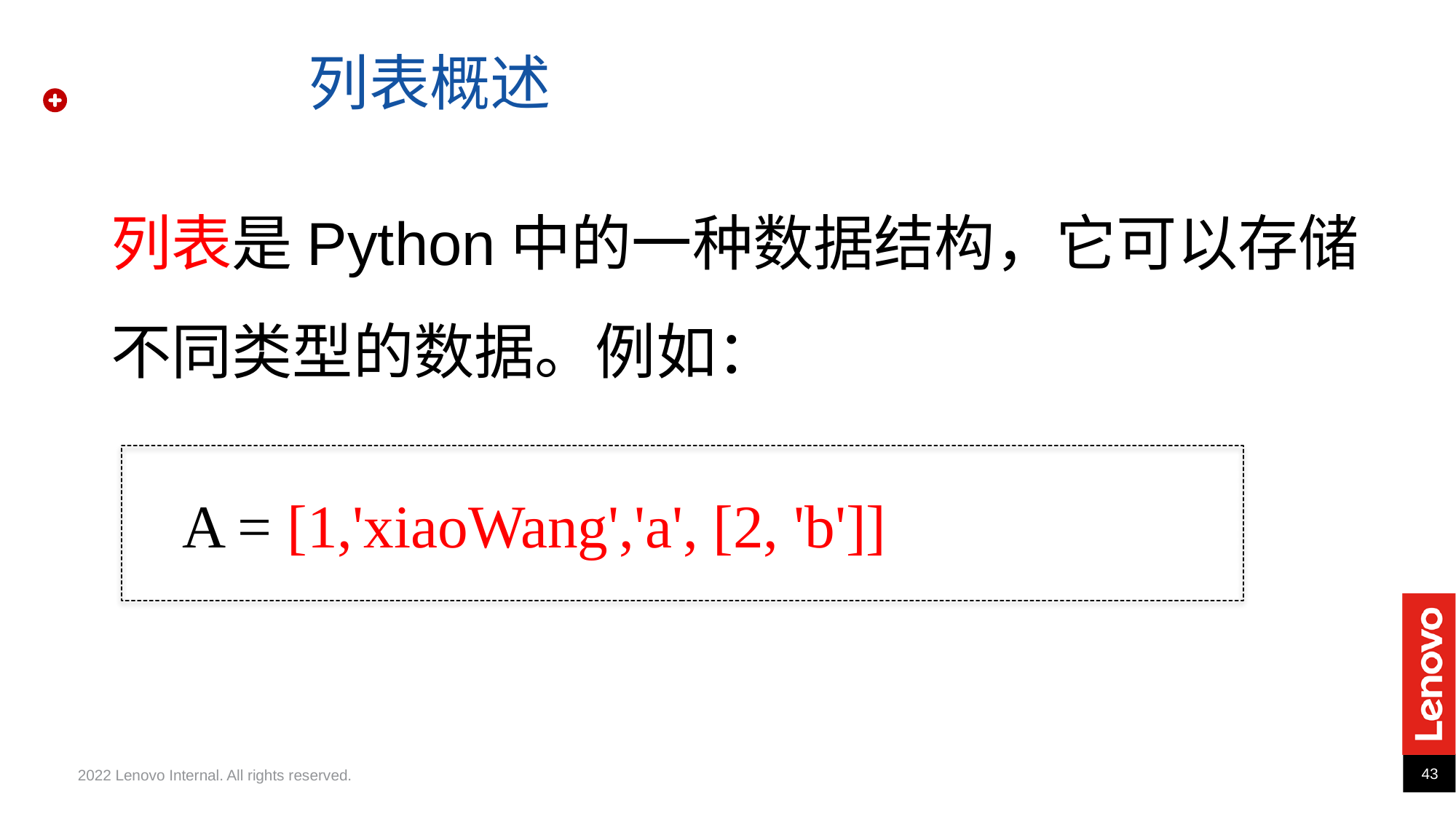

列表概述
列表是Python中的一种数据结构，它可以存储不同类型的数据。例如：

A = [1,'xiaoWang','a', [2, 'b']]